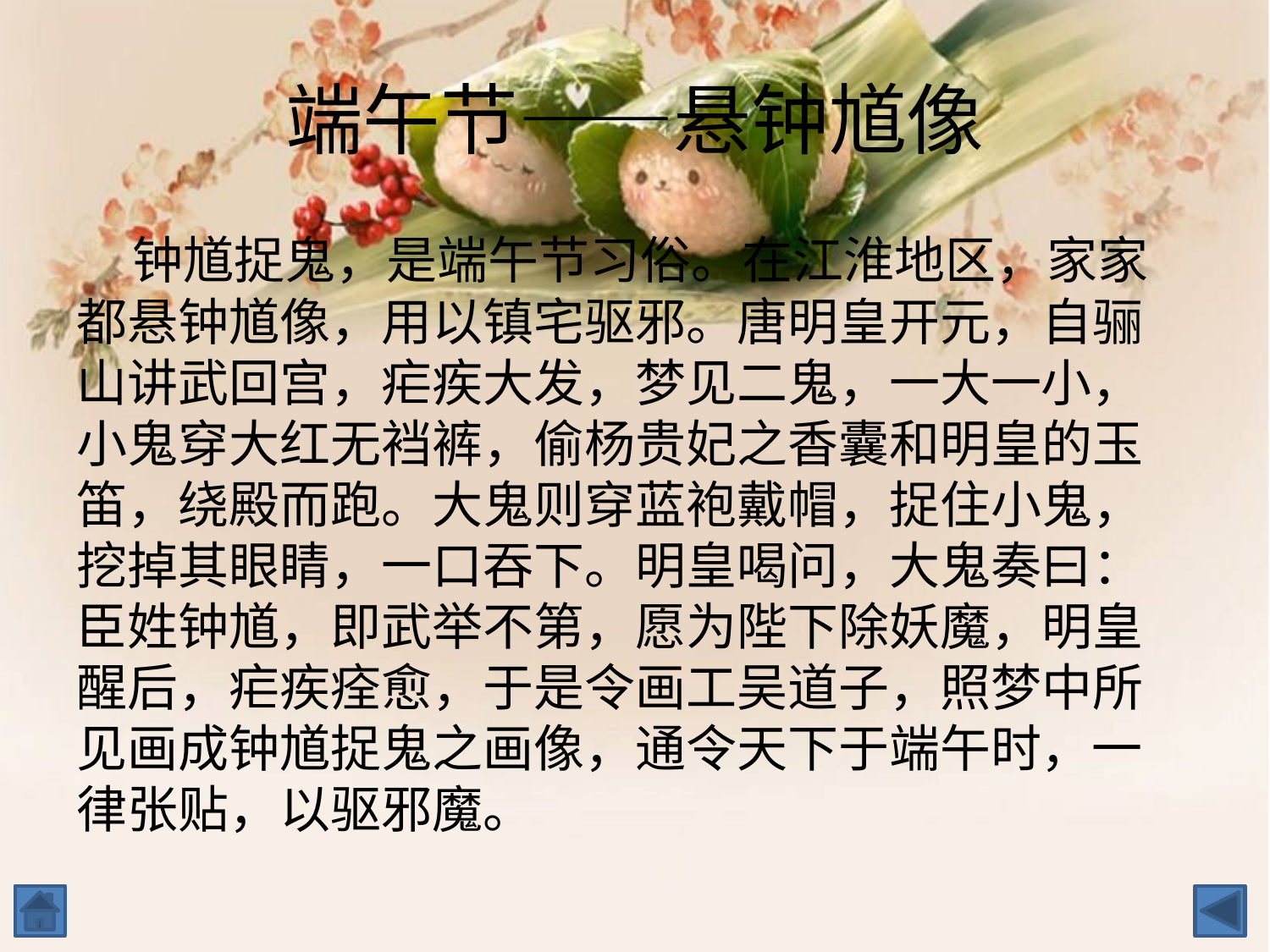

# 端午节——悬钟馗像
    钟馗捉鬼，是端午节习俗。在江淮地区，家家都悬钟馗像，用以镇宅驱邪。唐明皇开元，自骊山讲武回宫，疟疾大发，梦见二鬼，一大一小，小鬼穿大红无裆裤，偷杨贵妃之香囊和明皇的玉笛，绕殿而跑。大鬼则穿蓝袍戴帽，捉住小鬼，挖掉其眼睛，一口吞下。明皇喝问，大鬼奏曰：臣姓钟馗，即武举不第，愿为陛下除妖魔，明皇醒后，疟疾痊愈，于是令画工吴道子，照梦中所见画成钟馗捉鬼之画像，通令天下于端午时，一律张贴，以驱邪魔。